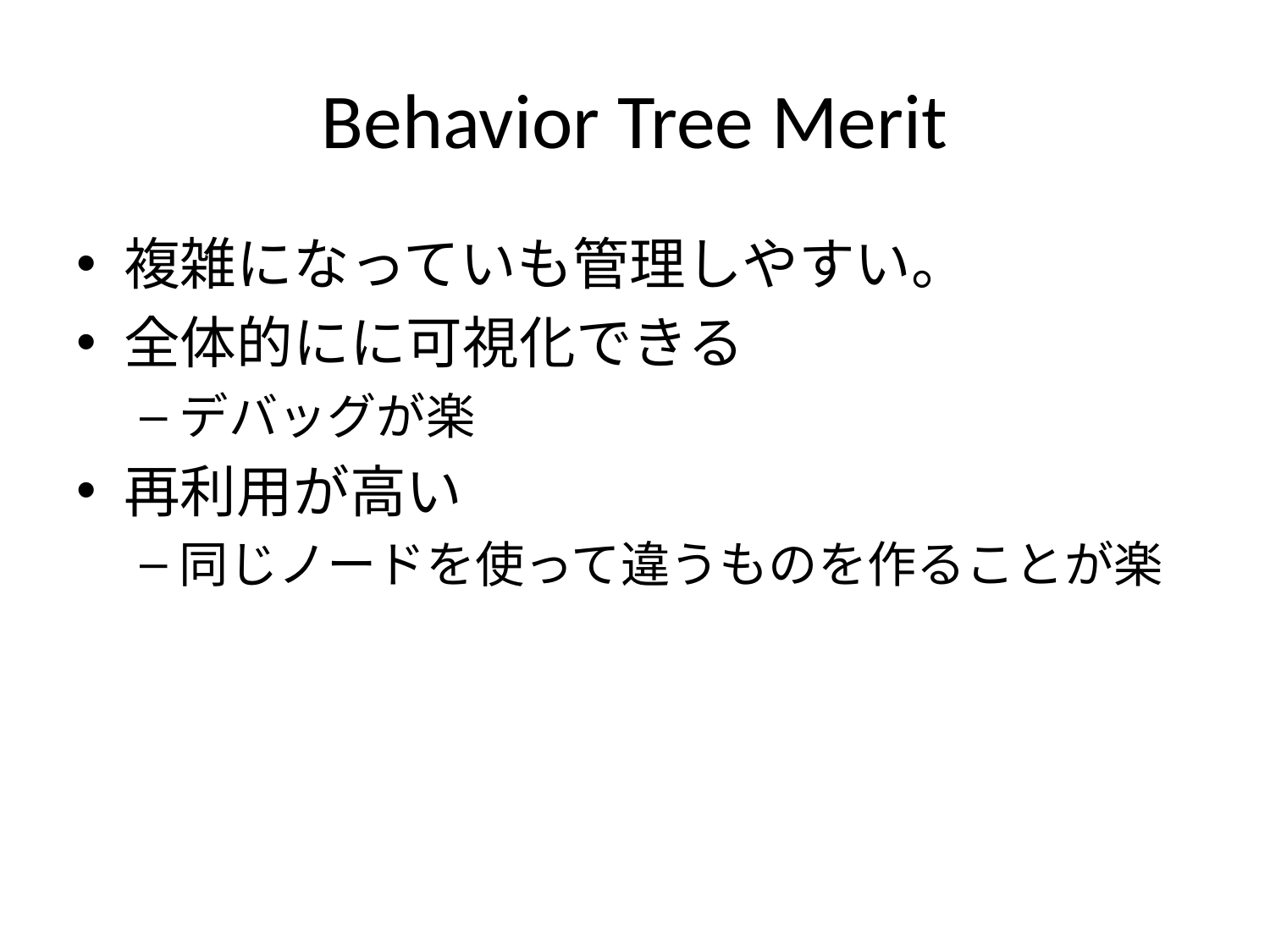

# Behavior Tree Merit
複雑になっていも管理しやすい。
全体的にに可視化できる
デバッグが楽
再利用が高い
同じノードを使って違うものを作ることが楽